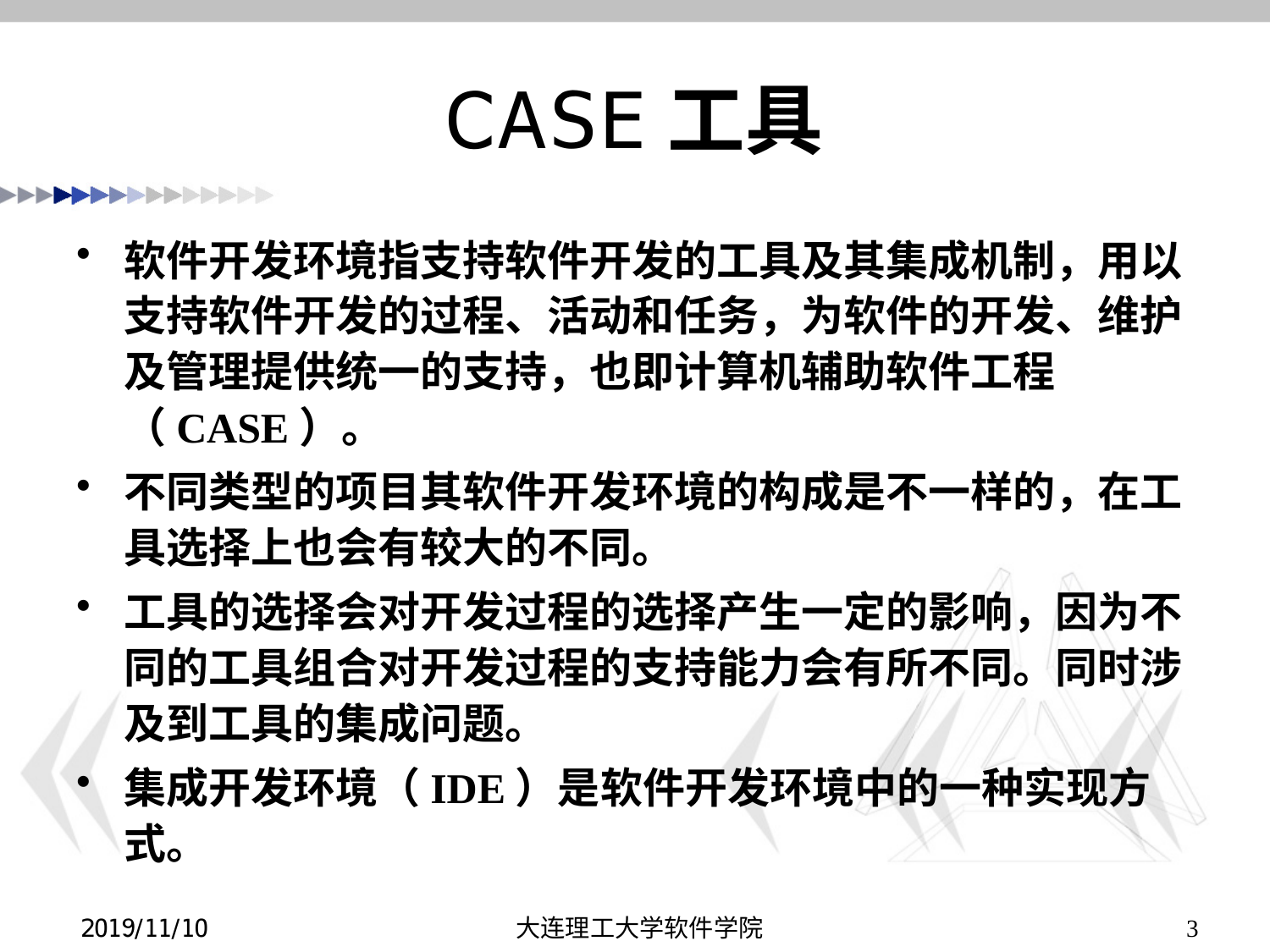

# CASE工具
软件开发环境指支持软件开发的工具及其集成机制，用以支持软件开发的过程、活动和任务，为软件的开发、维护及管理提供统一的支持，也即计算机辅助软件工程（CASE）。
不同类型的项目其软件开发环境的构成是不一样的，在工具选择上也会有较大的不同。
工具的选择会对开发过程的选择产生一定的影响，因为不同的工具组合对开发过程的支持能力会有所不同。同时涉及到工具的集成问题。
集成开发环境（IDE）是软件开发环境中的一种实现方式。

2019/11/10
大连理工大学软件学院
3